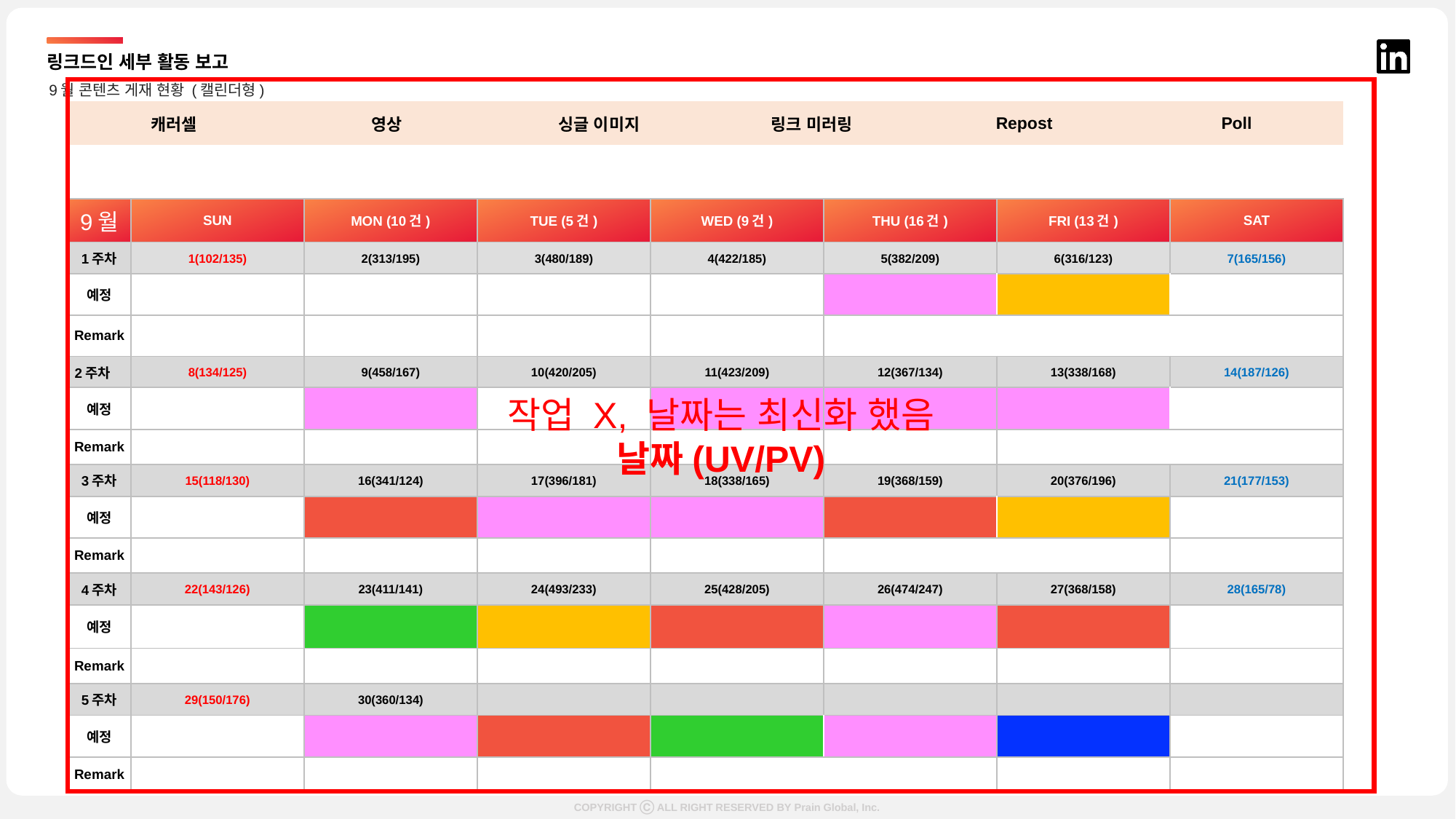

링크드인 세부 활동 보고
9월 콘텐츠 게재 현황 (캘린더형)
작업 X, 날짜는 최신화 했음
날짜(UV/PV)
| 캐러셀 | 영상 | 싱글 이미지 | 링크 미러링 | Repost | Poll |
| --- | --- | --- | --- | --- | --- |
|  |  |  |  |  |  |
| 9월 | SUN | MON (10건) | TUE (5건) | WED (9건) | THU (16건) | FRI (13건) | SAT |
| --- | --- | --- | --- | --- | --- | --- | --- |
| 1주차 | 1(102/135) | 2(313/195) | 3(480/189) | 4(422/185) | 5(382/209) | 6(316/123) | 7(165/156) |
| 예정 |  |  |  |  |  |  |  |
| Remark |  |  |  |  |  |  |  |
| 2주차 | 8(134/125) | 9(458/167) | 10(420/205) | 11(423/209) | 12(367/134) | 13(338/168) | 14(187/126) |
| 예정 |  |  |  |  |  |  |  |
| Remark |  |  |  |  |  |  |  |
| 3주차 | 15(118/130) | 16(341/124) | 17(396/181) | 18(338/165) | 19(368/159) | 20(376/196) | 21(177/153) |
| 예정 |  |  |  |  |  |  |  |
| Remark |  |  |  |  |  |  |  |
| 4주차 | 22(143/126) | 23(411/141) | 24(493/233) | 25(428/205) | 26(474/247) | 27(368/158) | 28(165/78) |
| 예정 |  |  |  |  |  |  |  |
| Remark |  |  |  |  |  |  |  |
| 5주차 | 29(150/176) | 30(360/134) |  |  |  |  |  |
| 예정 |  |  |  |  |  |  |  |
| Remark |  |  |  |  |  |  |  |